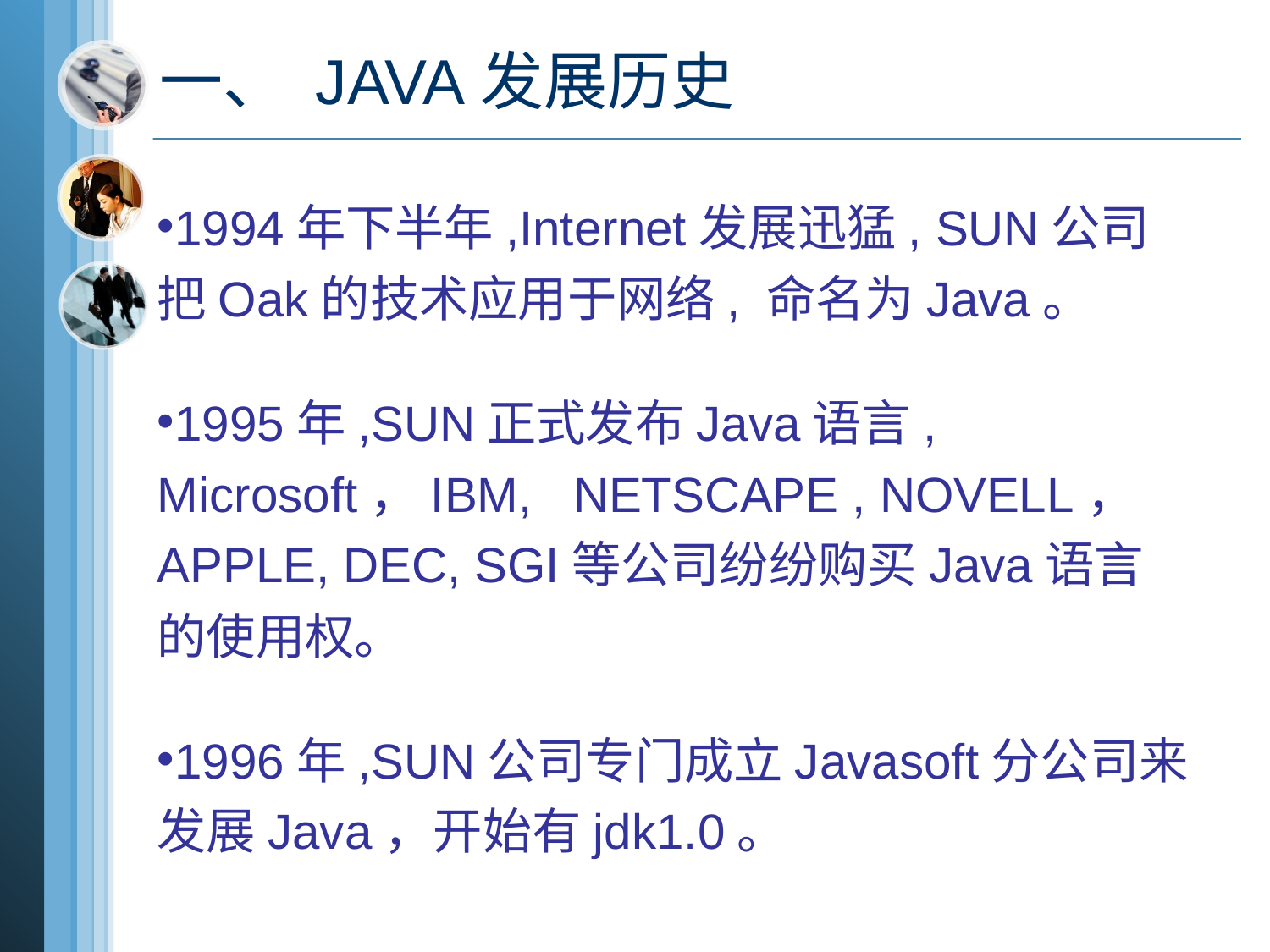

# 一、 JAVA发展历史
1994年下半年,Internet发展迅猛, SUN公司把Oak的技术应用于网络, 命名为Java。

1995年,SUN正式发布Java语言, Microsoft，IBM,   NETSCAPE , NOVELL， APPLE, DEC, SGI等公司纷纷购买Java语言的使用权。

1996年,SUN公司专门成立Javasoft分公司来发展Java，开始有jdk1.0。
(1) 二进制数与十进制数的互换